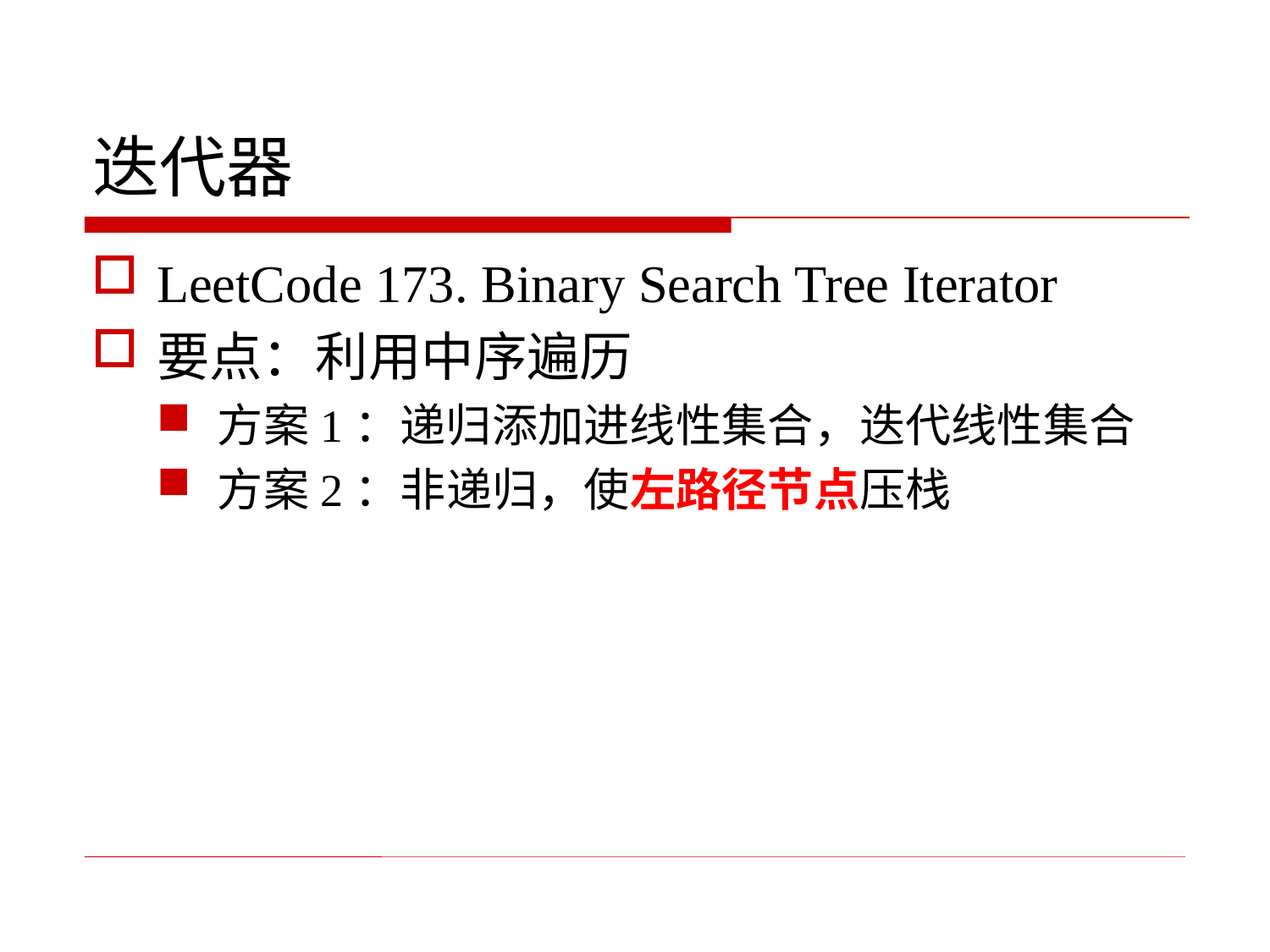

# 迭代器
LeetCode 173. Binary Search Tree Iterator
要点：利用中序遍历
方案1：递归添加进线性集合，迭代线性集合
方案2：非递归，使左路径节点压栈